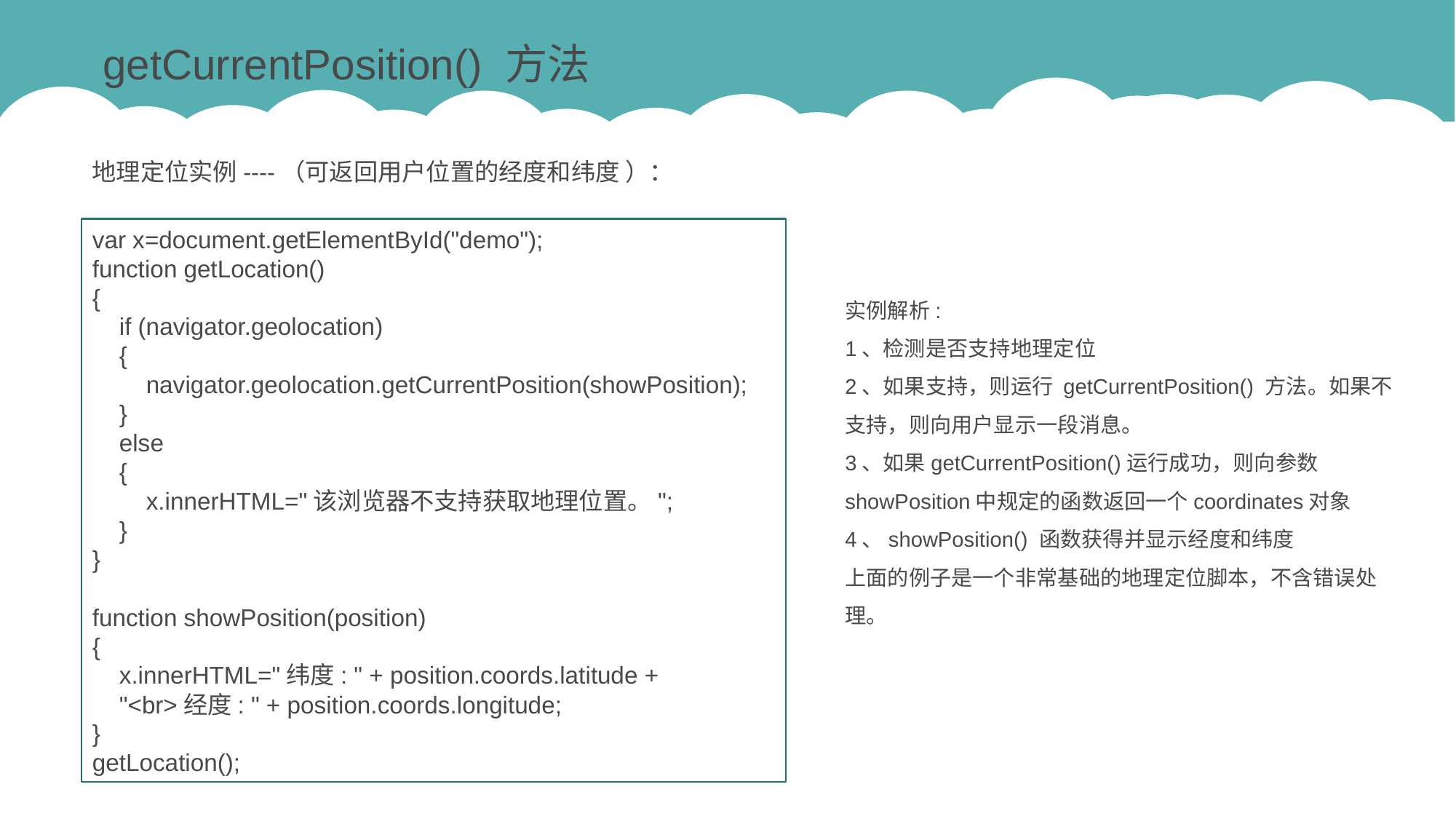

getCurrentPosition() 方法
地理定位实例----（可返回用户位置的经度和纬度 ）：
var x=document.getElementById("demo");
function getLocation()
{
    if (navigator.geolocation)
    {
        navigator.geolocation.getCurrentPosition(showPosition);
    }
    else
    {
        x.innerHTML="该浏览器不支持获取地理位置。";
    }
}

function showPosition(position)
{
    x.innerHTML="纬度: " + position.coords.latitude +
    "<br>经度: " + position.coords.longitude;
}
getLocation();
实例解析:
1、检测是否支持地理定位
2、如果支持，则运行 getCurrentPosition() 方法。如果不支持，则向用户显示一段消息。
3、如果getCurrentPosition()运行成功，则向参数showPosition中规定的函数返回一个coordinates对象
4、showPosition() 函数获得并显示经度和纬度
上面的例子是一个非常基础的地理定位脚本，不含错误处理。